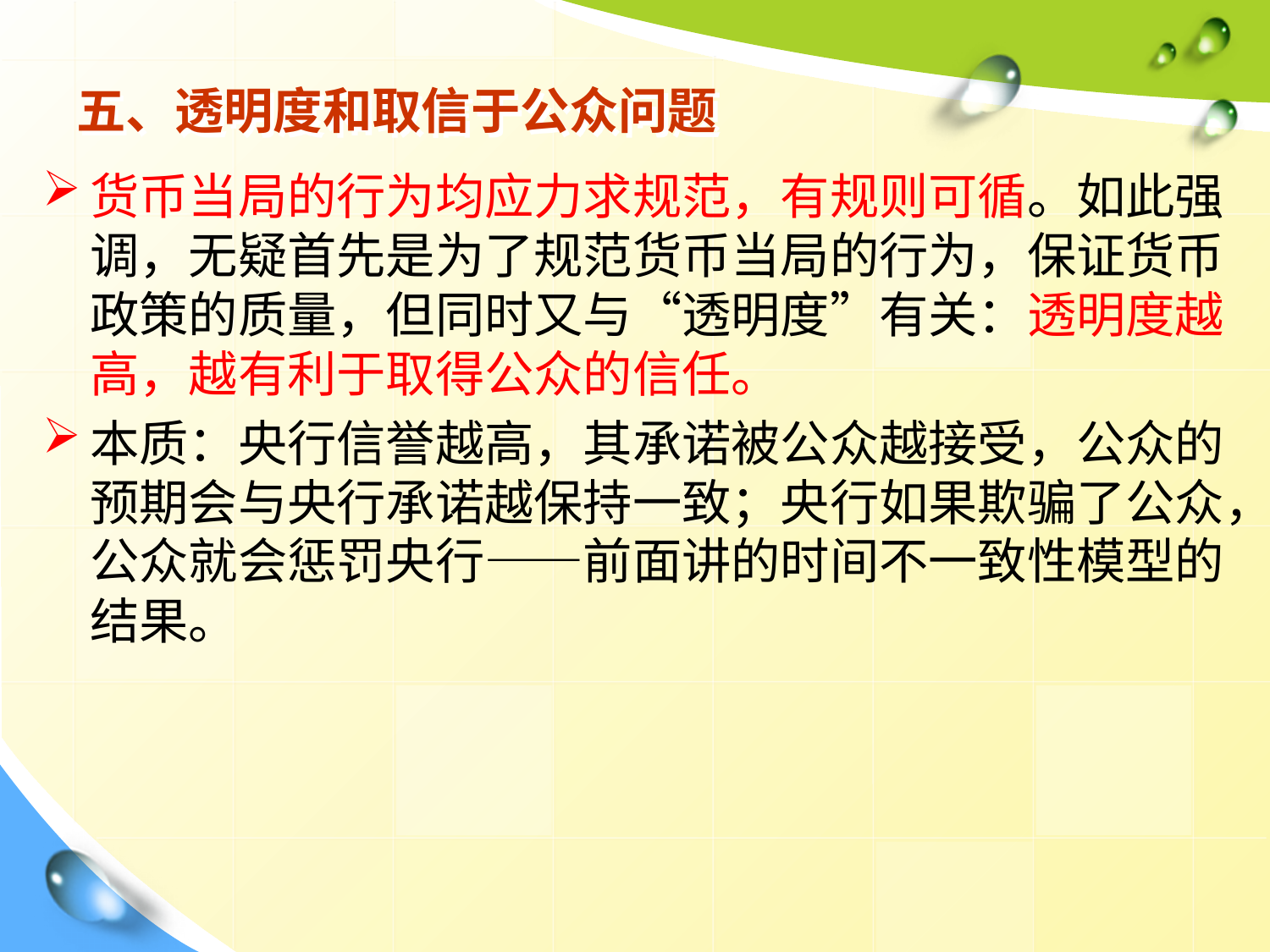

# 五、透明度和取信于公众问题
货币当局的行为均应力求规范，有规则可循。如此强调，无疑首先是为了规范货币当局的行为，保证货币政策的质量，但同时又与“透明度”有关：透明度越高，越有利于取得公众的信任。
本质：央行信誉越高，其承诺被公众越接受，公众的预期会与央行承诺越保持一致；央行如果欺骗了公众，公众就会惩罚央行——前面讲的时间不一致性模型的结果。